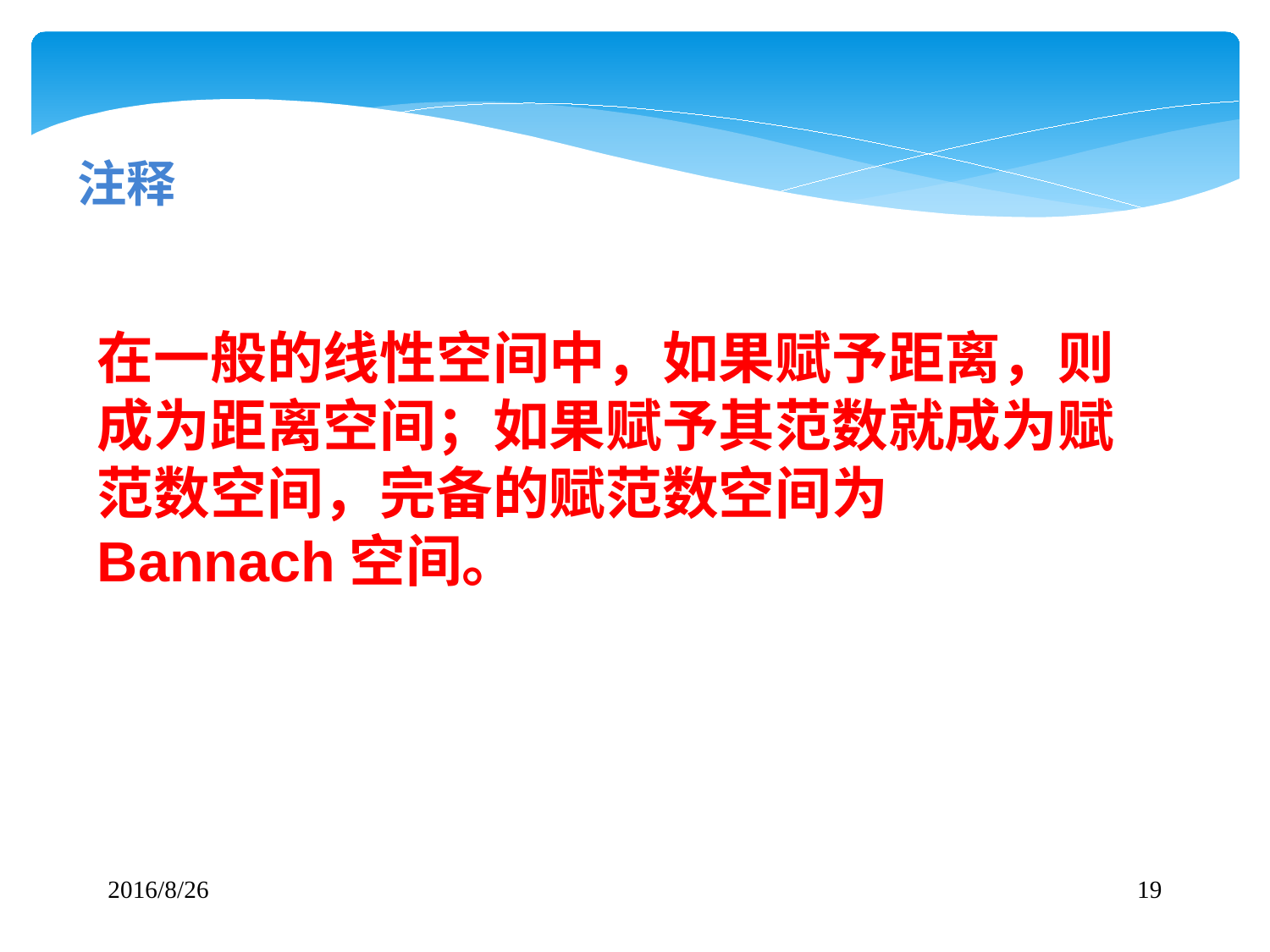

注释
在一般的线性空间中，如果赋予距离，则成为距离空间；如果赋予其范数就成为赋范数空间，完备的赋范数空间为Bannach空间。
2016/8/26
19